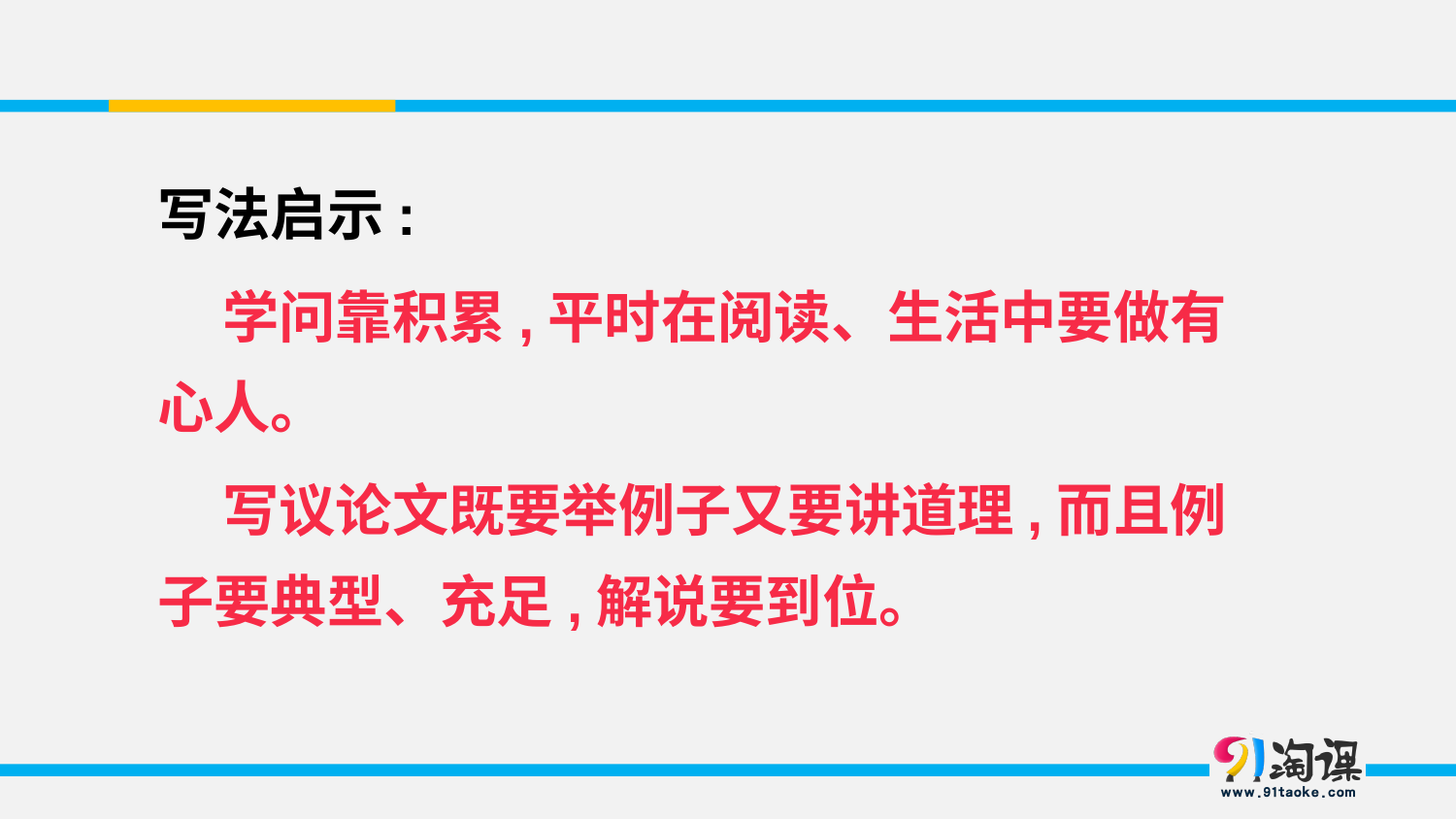

写法启示:
    学问靠积累,平时在阅读、生活中要做有心人。
    写议论文既要举例子又要讲道理,而且例子要典型、充足,解说要到位。